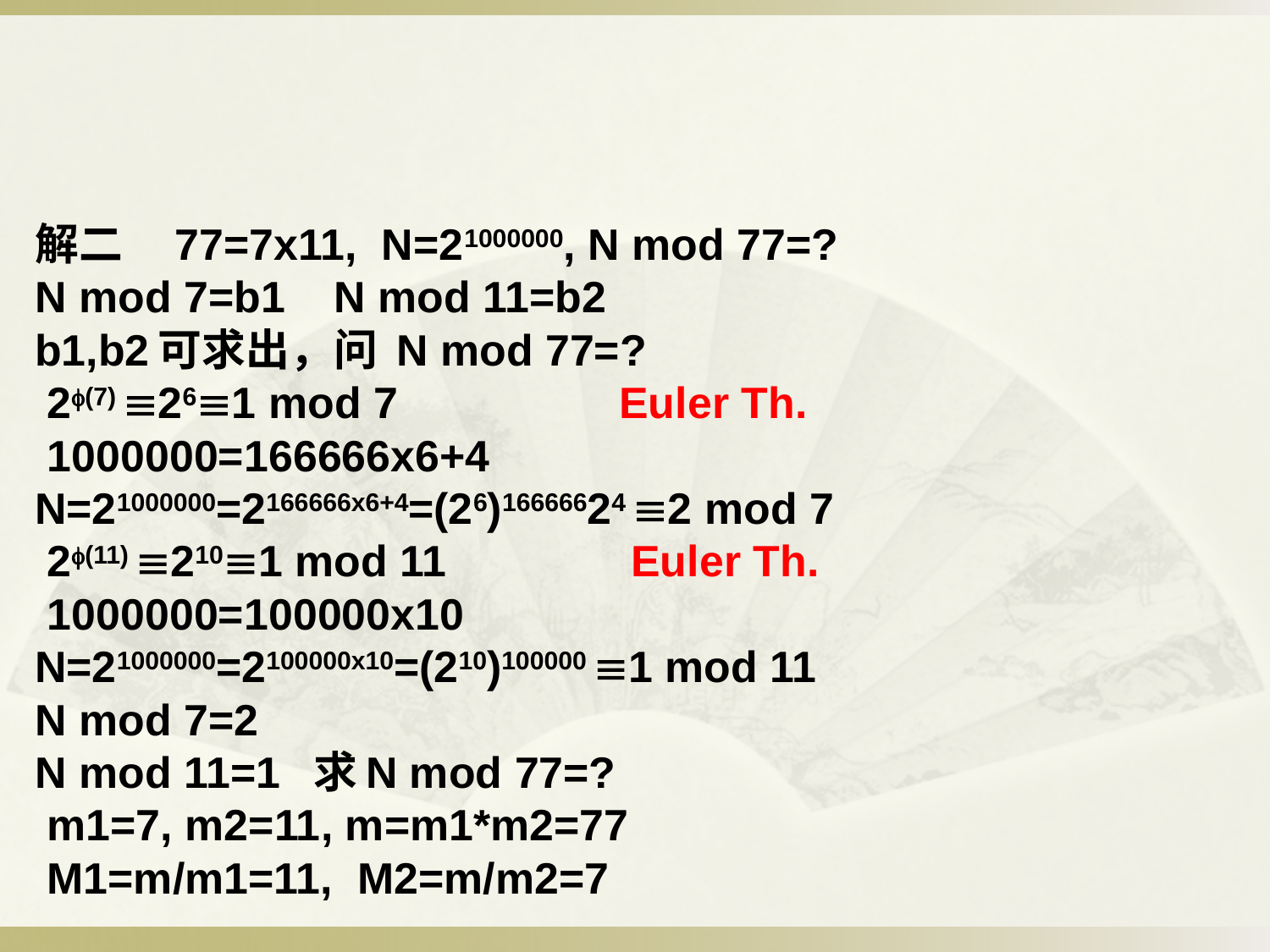

解二　77=7x11,  N=21000000, N mod 77=?
N mod 7=b1    N mod 11=b2
b1,b2可求出，问 N mod 77=?
 2φ(7) ≡26≡1 mod 7                  Euler Th.
 1000000=166666x6+4
N=21000000=2166666x6+4=(26)16666624 ≡2 mod 7
 2φ(11) ≡210≡1 mod 11               Euler Th.
 1000000=100000x10
N=21000000=2100000x10=(210)100000 ≡1 mod 11
N mod 7=2
N mod 11=1  求N mod 77=?
 m1=7, m2=11, m=m1*m2=77
 M1=m/m1=11,  M2=m/m2=7